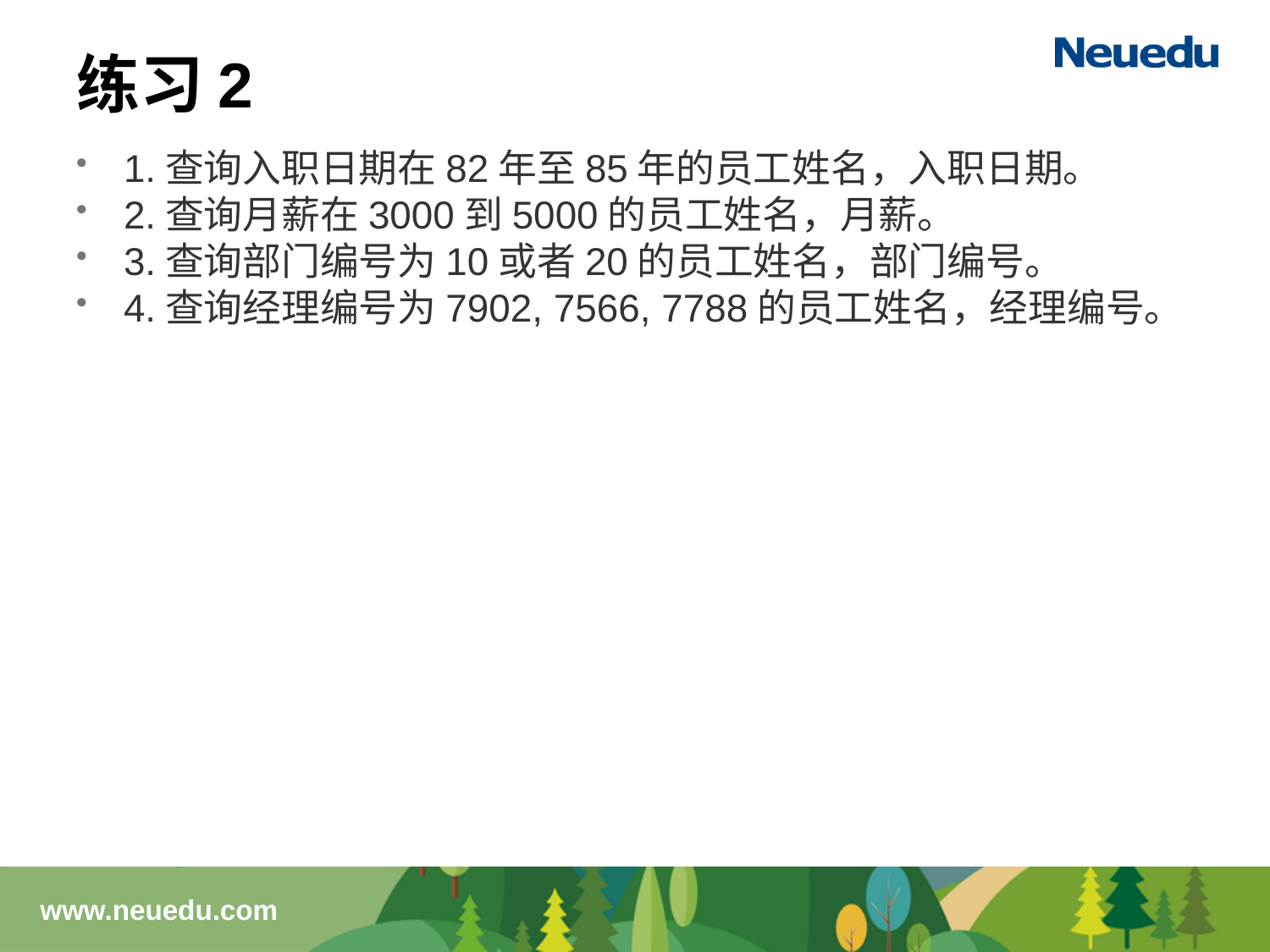

# 练习2
1.查询入职日期在82年至85年的员工姓名，入职日期。
2.查询月薪在3000到5000的员工姓名，月薪。
3.查询部门编号为10或者20的员工姓名，部门编号。
4.查询经理编号为7902, 7566, 7788的员工姓名，经理编号。